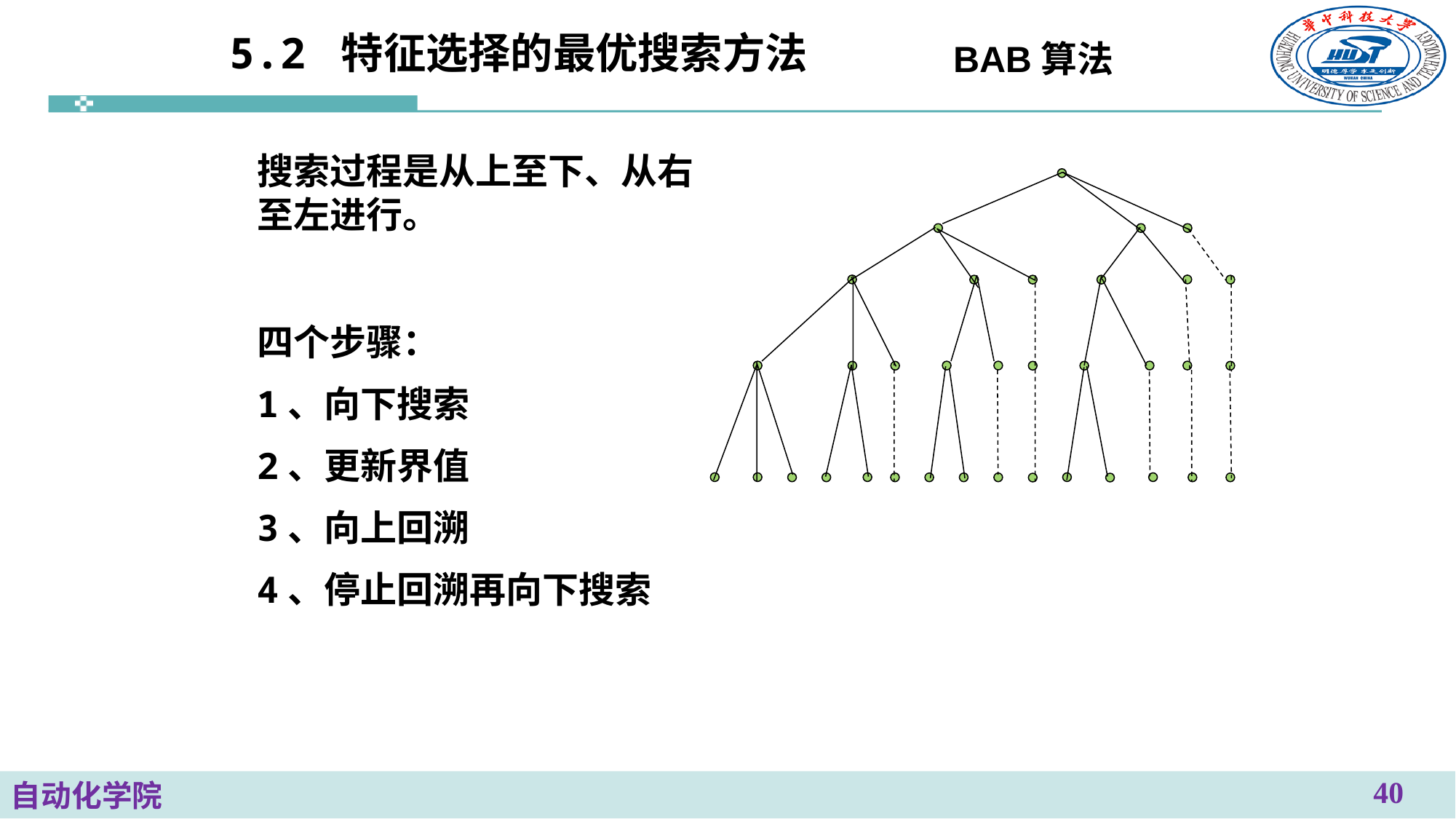

# 5.2 特征选择的最优搜索方法
BAB算法
搜索过程是从上至下、从右至左进行。

四个步骤：
1、向下搜索
2、更新界值
3、向上回溯
4、停止回溯再向下搜索
40